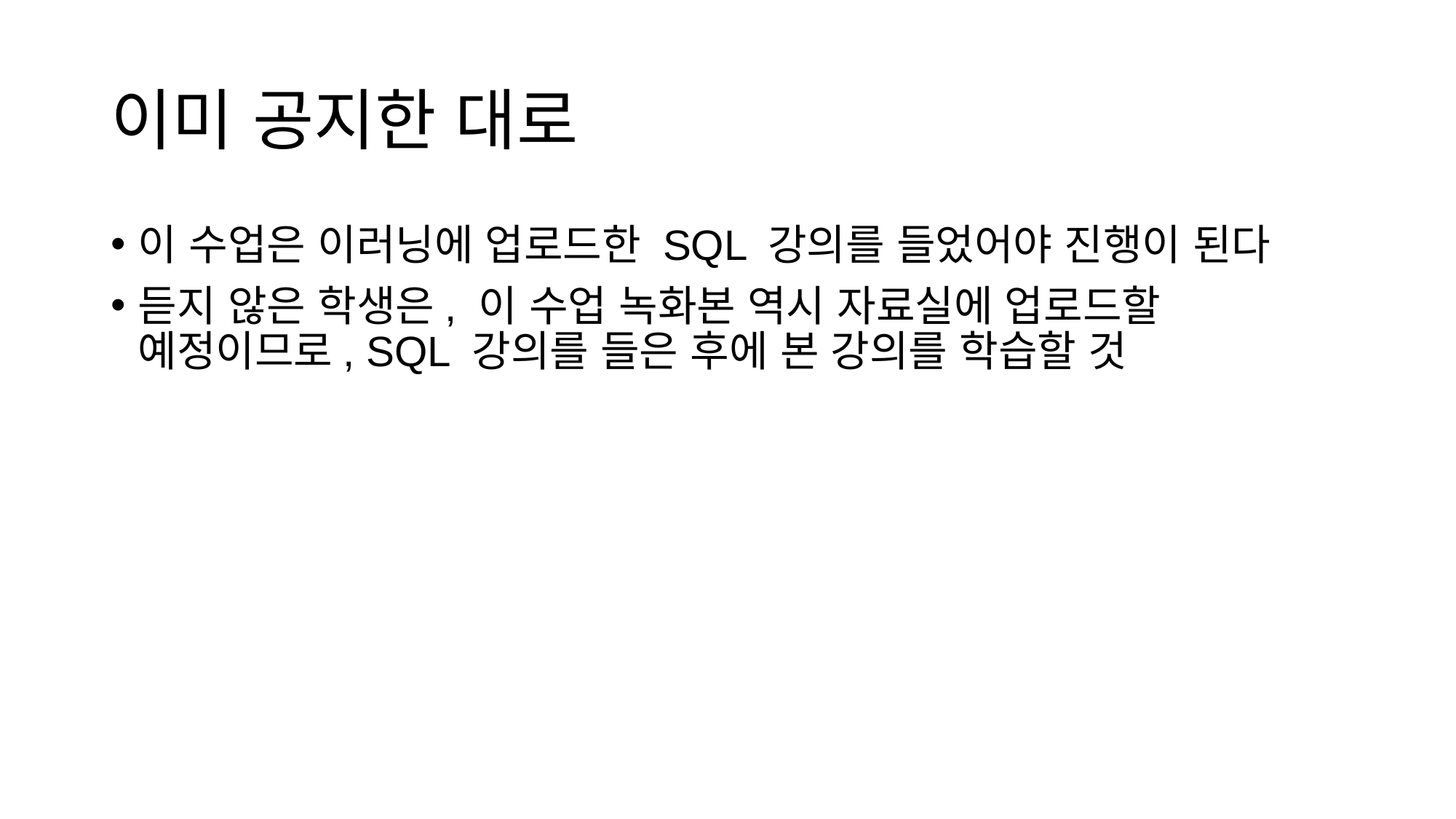

# 이미 공지한 대로
이 수업은 이러닝에 업로드한 SQL 강의를 들었어야 진행이 된다
듣지 않은 학생은, 이 수업 녹화본 역시 자료실에 업로드할 예정이므로, SQL 강의를 들은 후에 본 강의를 학습할 것